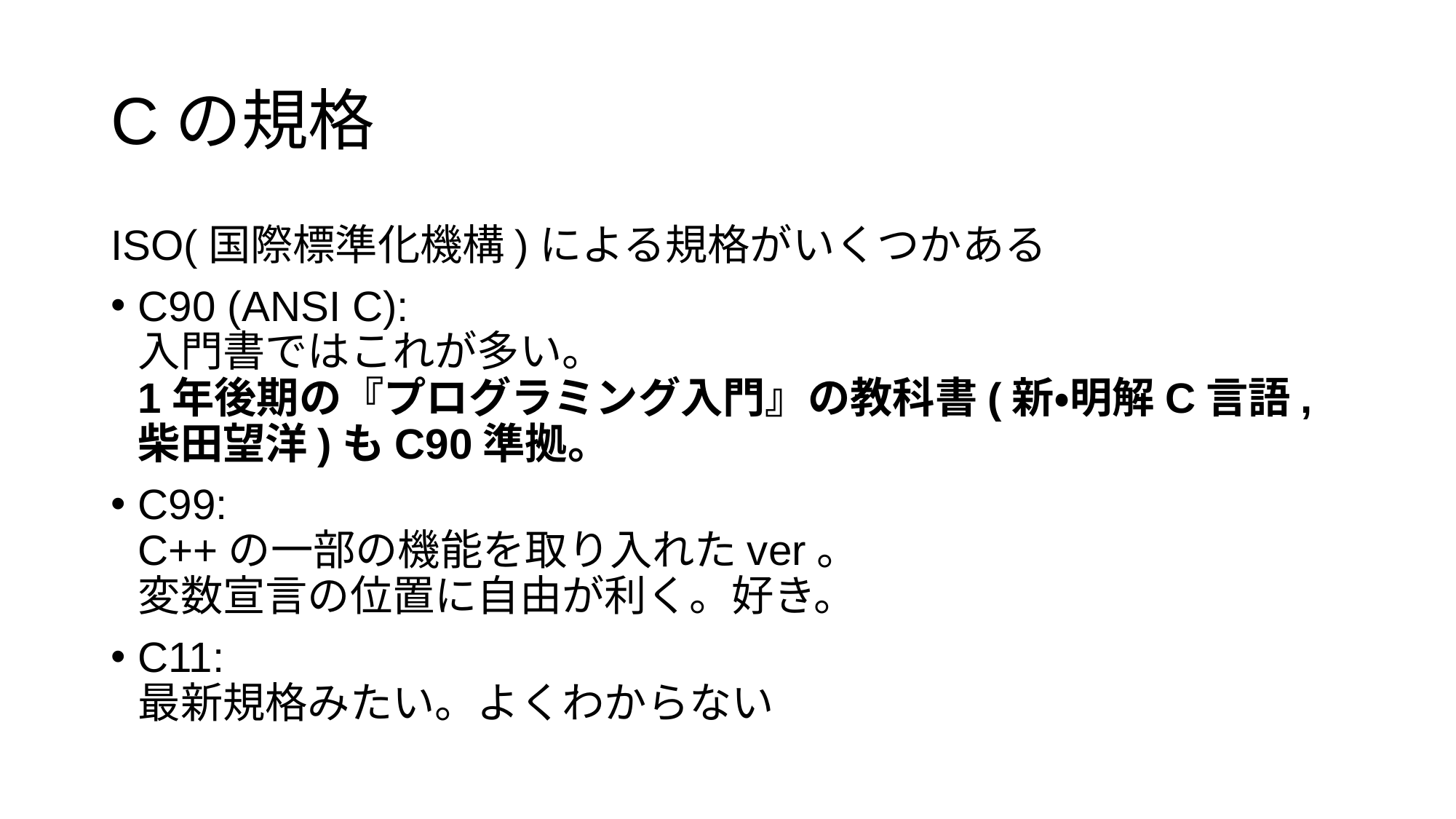

# Cの規格
ISO(国際標準化機構)による規格がいくつかある
C90 (ANSI C):
入門書ではこれが多い。
1年後期の『プログラミング入門』の教科書(新・明解C言語, 柴田望洋)もC90準拠。
C99:
C++の一部の機能を取り入れたver。
変数宣言の位置に自由が利く。好き。
C11:
最新規格みたい。よくわからない